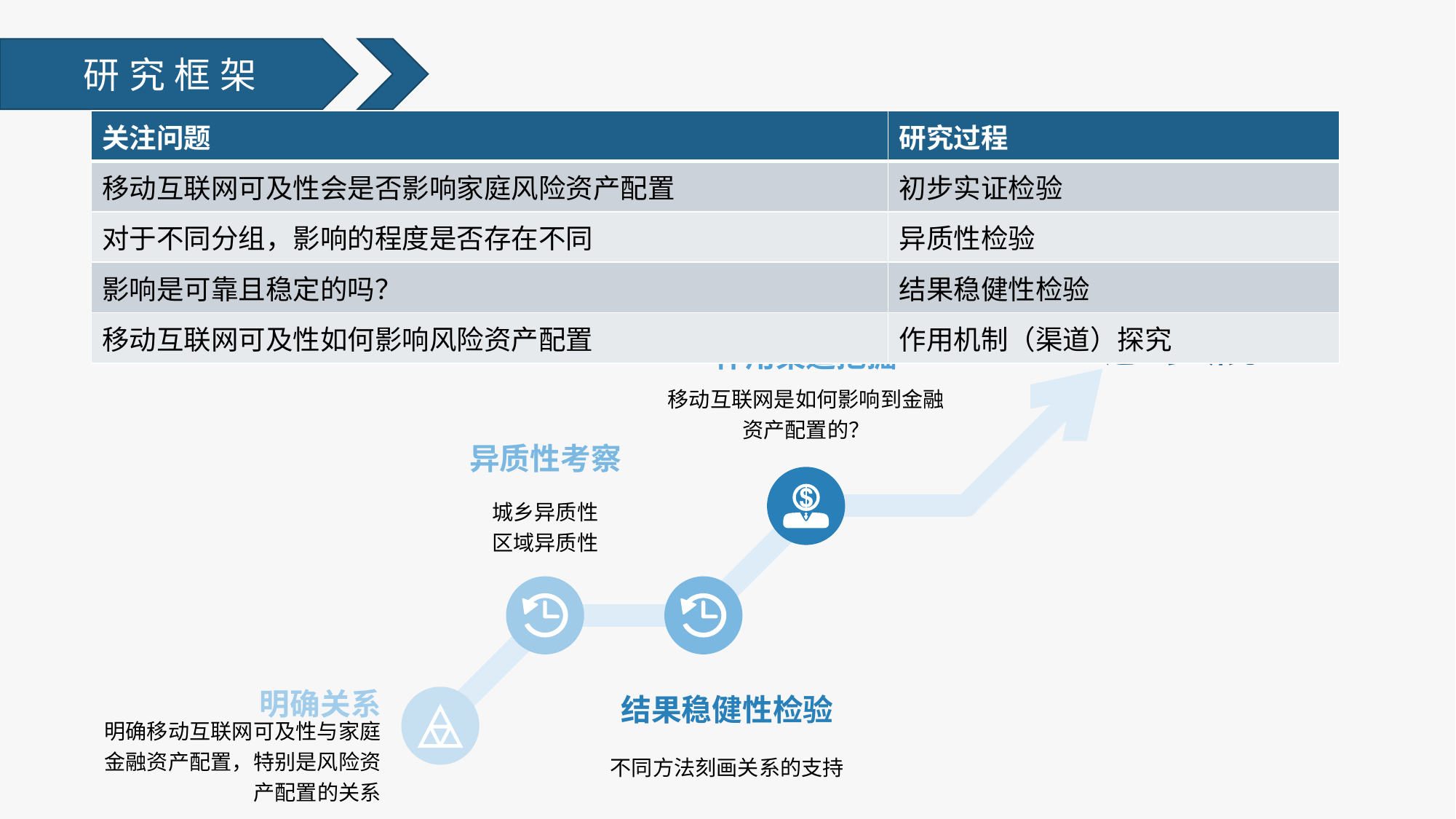

研究框架

| 关注问题 | 研究过程 |
| --- | --- |
| 移动互联网可及性会是否影响家庭风险资产配置 | 初步实证检验 |
| 对于不同分组，影响的程度是否存在不同 | 异质性检验 |
| 影响是可靠且稳定的吗？ | 结果稳健性检验 |
| 移动互联网可及性如何影响风险资产配置 | 作用机制（渠道）探究 |
进一步研究
作用渠道挖掘
移动互联网是如何影响到金融资产配置的？
异质性考察
城乡异质性
区域异质性

明确关系
明确移动互联网可及性与家庭金融资产配置，特别是风险资产配置的关系

结果稳健性检验
不同方法刻画关系的支持